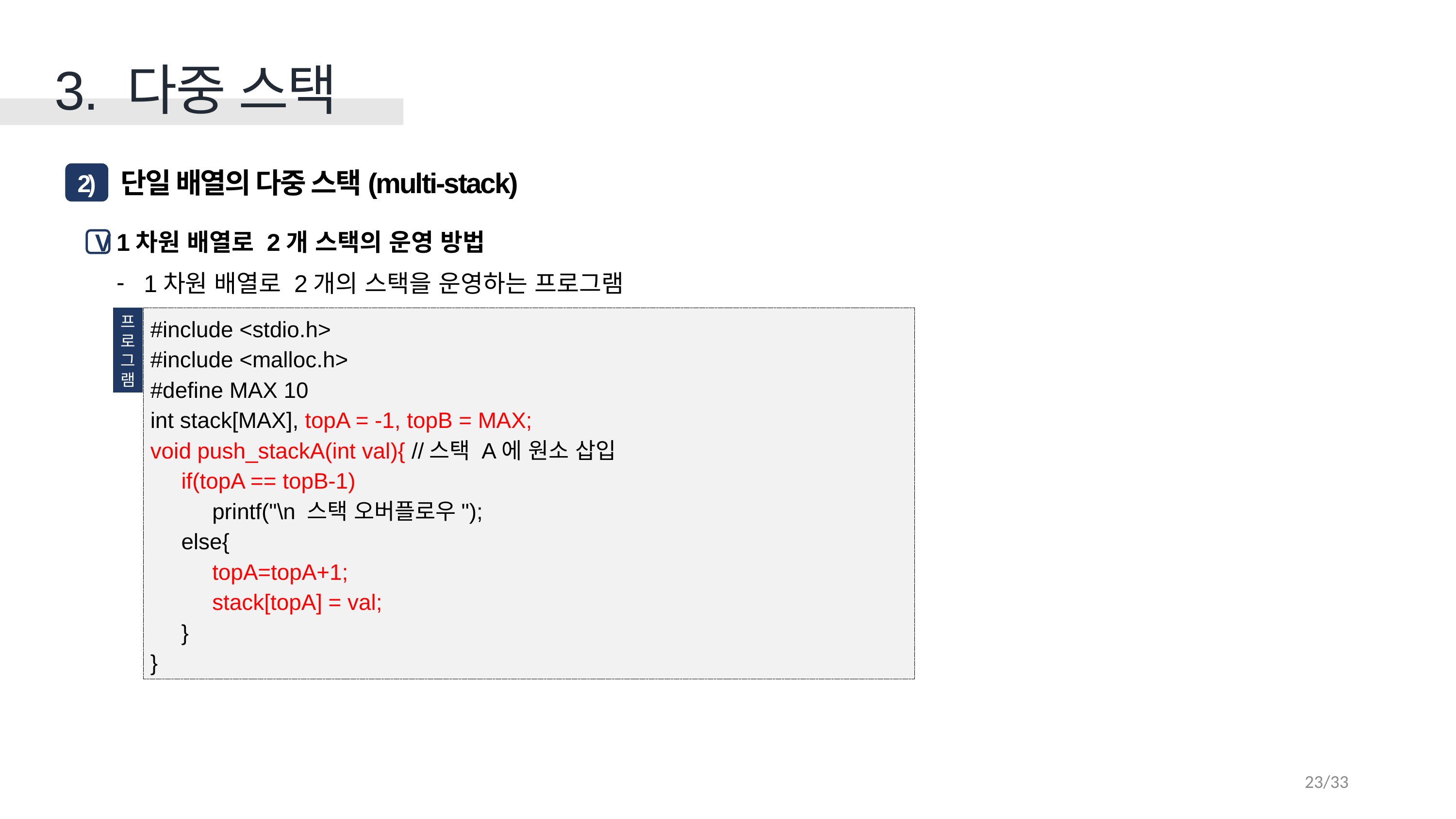

3. 다중 스택

 단일 배열의 다중 스택(multi-stack)
2)
1차원 배열로 2개 스택의 운영 방법

1차원 배열로 2개의 스택을 운영하는 프로그램
V
프
로
그
램
#include <stdio.h>
#include <malloc.h>
#define MAX 10
int stack[MAX], topA = -1, topB = MAX;
void push_stackA(int val){ //스택 A에 원소 삽입
     if(topA == topB-1)
          printf("\n 스택 오버플로우");
     else{
          topA=topA+1;
          stack[topA] = val;
     }
}
23/33